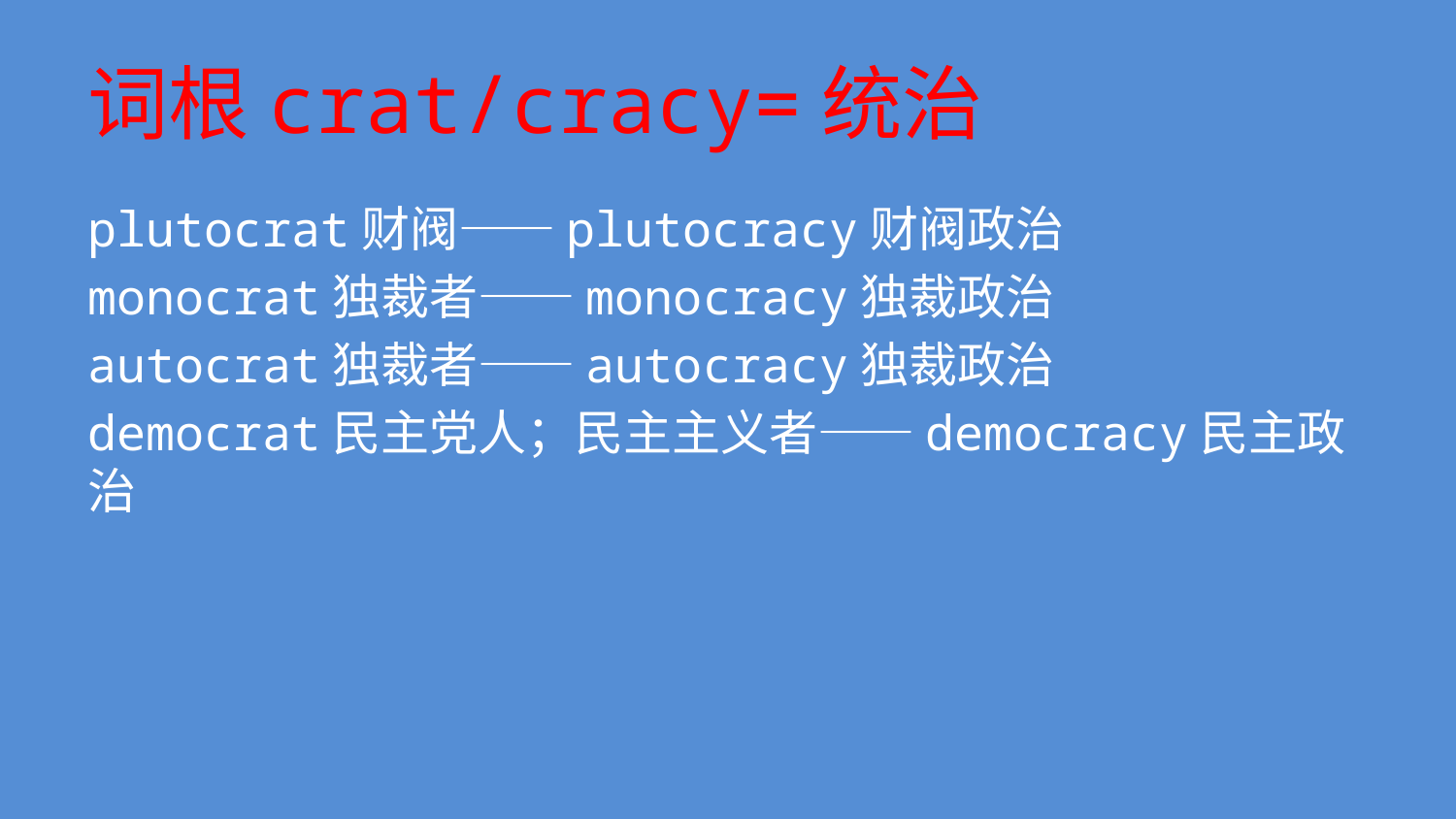

# 词根crat/cracy=统治
plutocrat财阀——plutocracy财阀政治
monocrat独裁者——monocracy独裁政治
autocrat独裁者——autocracy独裁政治
democrat民主党人；民主主义者——democracy民主政治